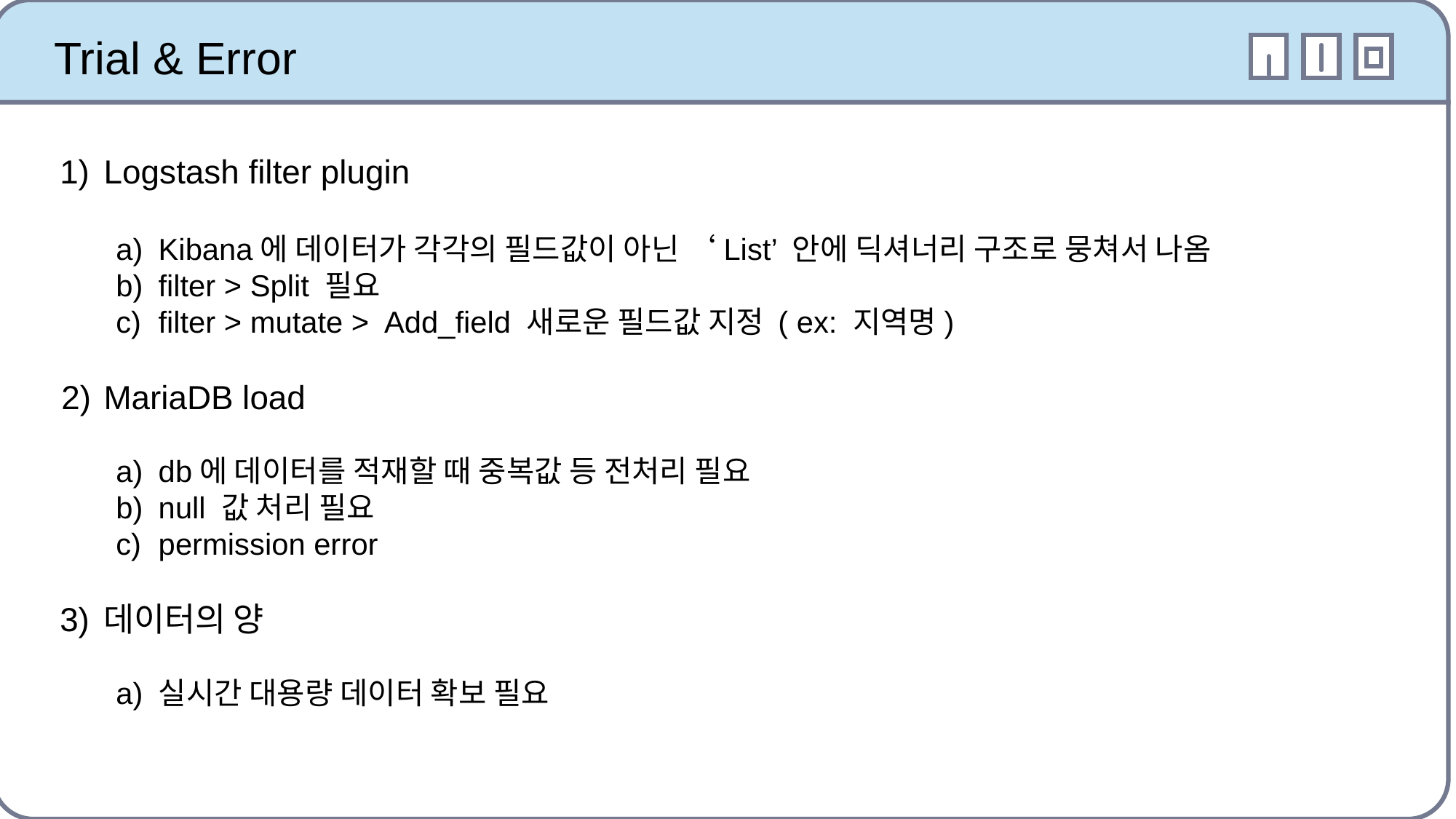

Trial & Error
오늘 사용한 색상은?
Logstash filter plugin

Kibana에 데이터가 각각의 필드값이 아닌 ‘List’ 안에 딕셔너리 구조로 뭉쳐서 나옴
filter > Split 필요
filter > mutate >  Add_field 새로운 필드값 지정 ( ex: 지역명)

MariaDB load

db에 데이터를 적재할 때 중복값 등 전처리 필요
null 값 처리 필요
permission error

데이터의 양

실시간 대용량 데이터 확보 필요